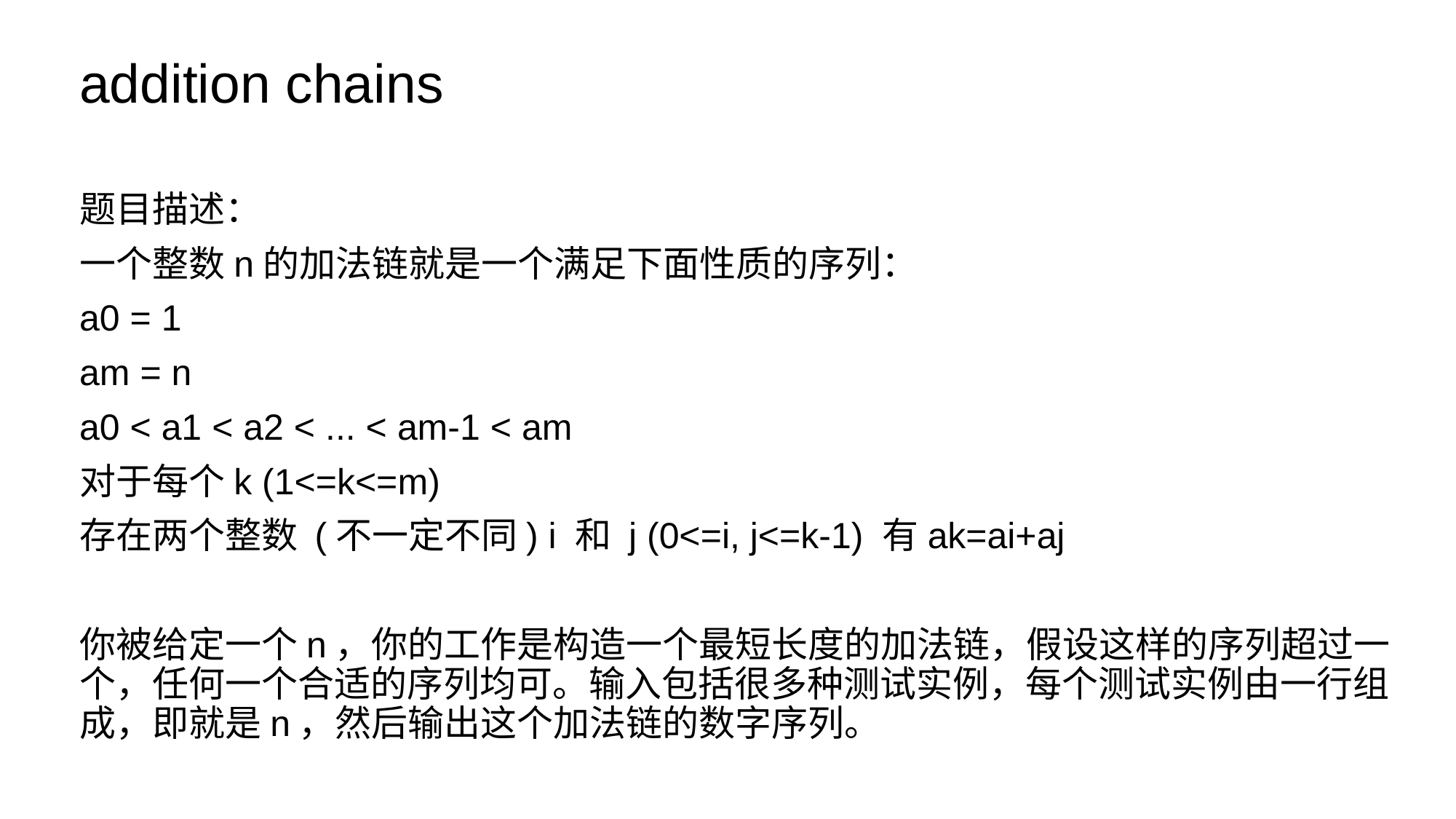

addition chains

题目描述：
一个整数n的加法链就是一个满足下面性质的序列：
a0 = 1
am = n
a0 < a1 < a2 < ... < am-1 < am
对于每个k (1<=k<=m)
存在两个整数 (不一定不同) i 和 j (0<=i, j<=k-1) 有ak=ai+aj

你被给定一个n，你的工作是构造一个最短长度的加法链，假设这样的序列超过一个，任何一个合适的序列均可。输入包括很多种测试实例，每个测试实例由一行组成，即就是n，然后输出这个加法链的数字序列。